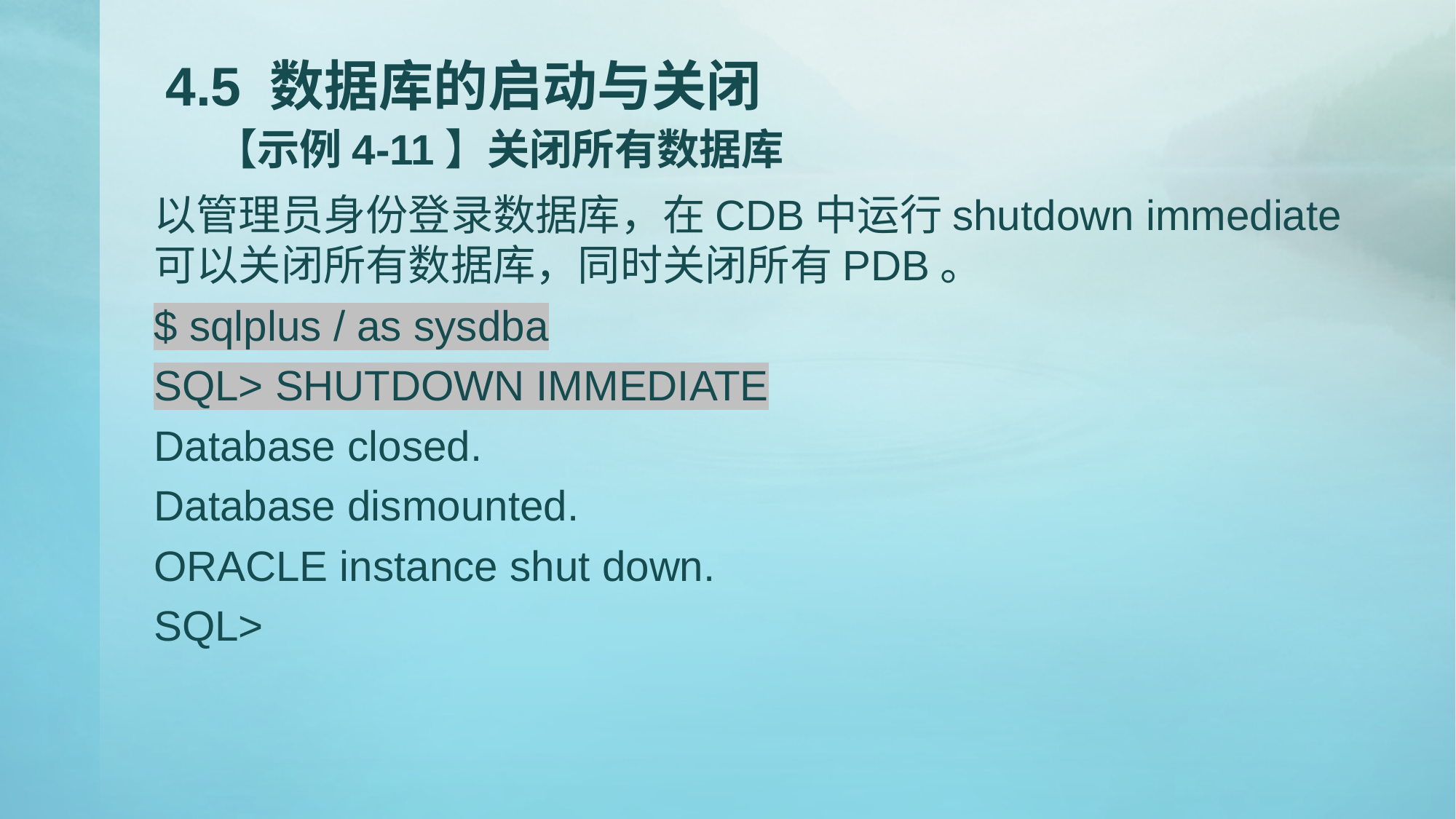

# 4.5 数据库的启动与关闭 【示例4-11】关闭所有数据库
以管理员身份登录数据库，在CDB中运行shutdown immediate可以关闭所有数据库，同时关闭所有PDB。
$ sqlplus / as sysdba
SQL> SHUTDOWN IMMEDIATE
Database closed.
Database dismounted.
ORACLE instance shut down.
SQL>